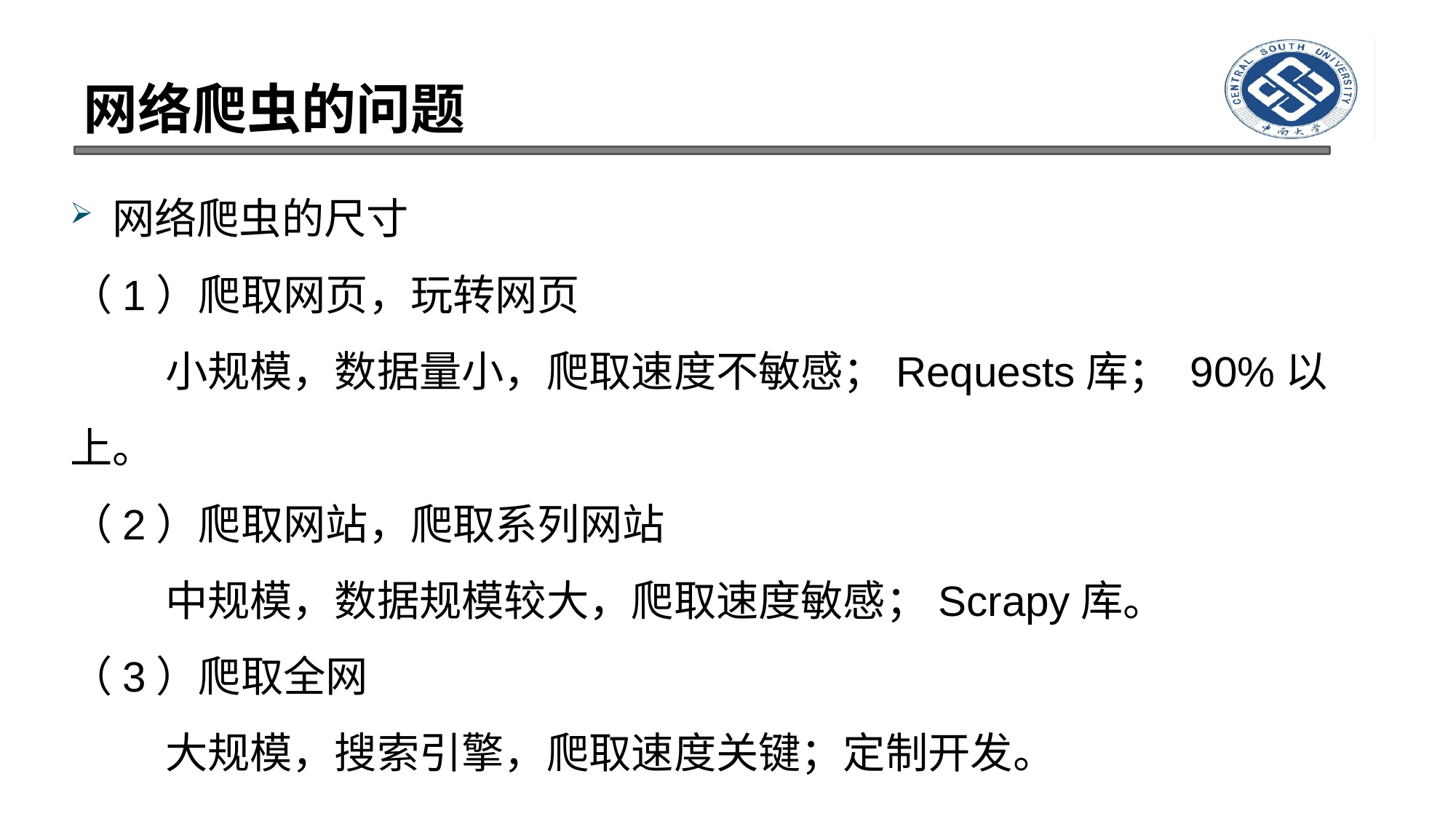

# 网络爬虫的问题
网络爬虫的尺寸
（1）爬取网页，玩转网页
         小规模，数据量小，爬取速度不敏感；Requests库； 90%以上。
（2）爬取网站，爬取系列网站
         中规模，数据规模较大，爬取速度敏感；Scrapy库。
（3）爬取全网
         大规模，搜索引擎，爬取速度关键；定制开发。